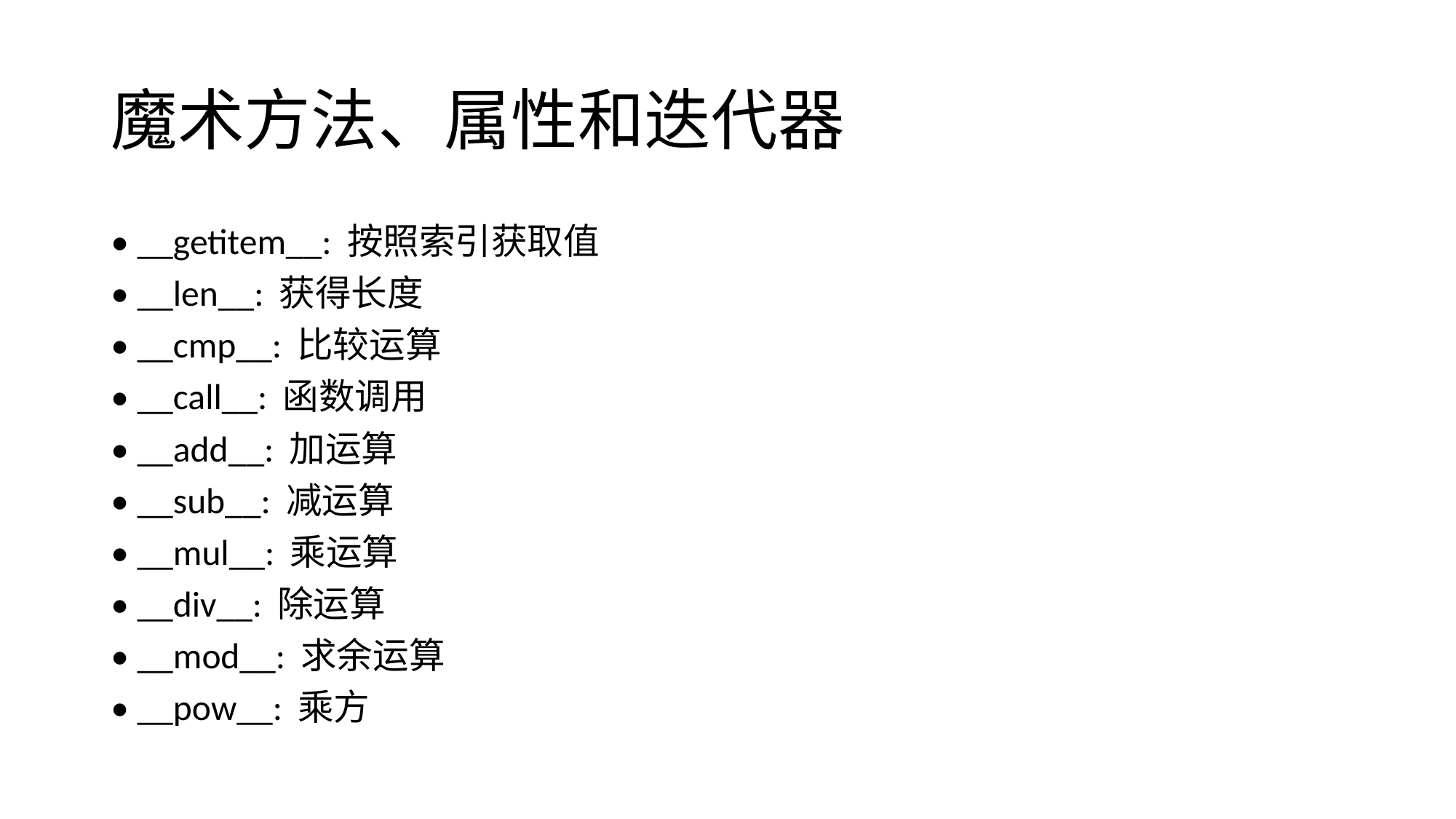

# 魔术方法、属性和迭代器
• __getitem__: 按照索引获取值
• __len__: 获得长度
• __cmp__: 比较运算
• __call__: 函数调用
• __add__: 加运算
• __sub__: 减运算
• __mul__: 乘运算
• __div__: 除运算
• __mod__: 求余运算
• __pow__: 乘方